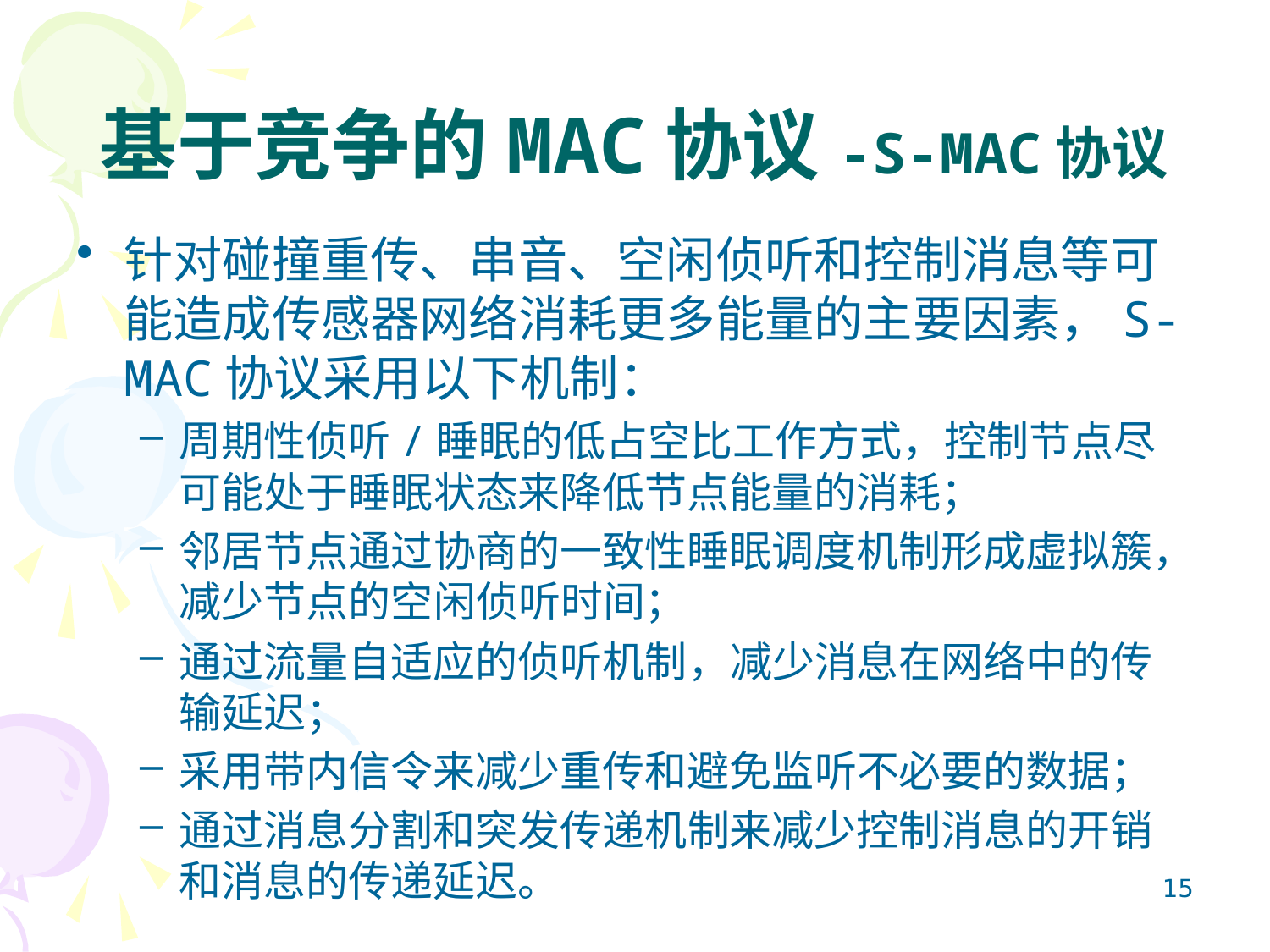

# 基于竞争的MAC协议-S-MAC协议
针对碰撞重传、串音、空闲侦听和控制消息等可能造成传感器网络消耗更多能量的主要因素，S-MAC协议采用以下机制：
周期性侦听/睡眠的低占空比工作方式，控制节点尽可能处于睡眠状态来降低节点能量的消耗；
邻居节点通过协商的一致性睡眠调度机制形成虚拟簇，减少节点的空闲侦听时间；
通过流量自适应的侦听机制，减少消息在网络中的传输延迟；
采用带内信令来减少重传和避免监听不必要的数据；
通过消息分割和突发传递机制来减少控制消息的开销和消息的传递延迟。
15